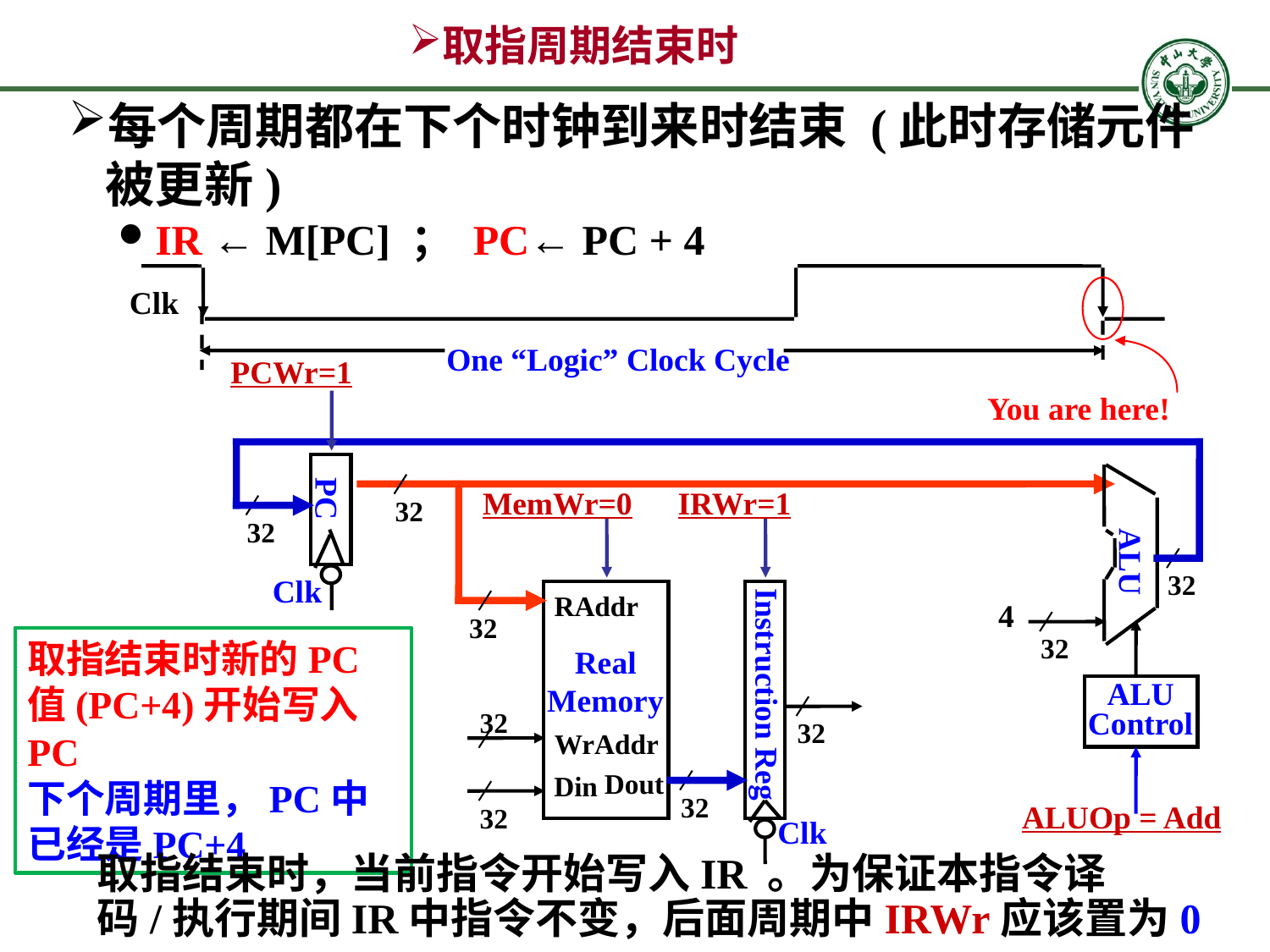

# 取指周期结束时
每个周期都在下个时钟到来时结束 (此时存储元件被更新)
IR ← M[PC] ； PC← PC + 4

Clk

You are here!

One “Logic” Clock Cycle
PCWr=1

ALU

PC

MemWr=0
IRWr=1

32

32

32
Clk

RAddr
4

32

32

取指结束时新的PC值(PC+4)开始写入PC
下个周期里，PC中已经是PC+4
Real
Memory
Instruction Reg
ALU
Control

32
32
WrAddr

Dout
Din

32

ALUOp = Add
32

Clk

取指结束时，当前指令开始写入IR 。为保证本指令译码/执行期间IR中指令不变，后面周期中IRWr应该置为0